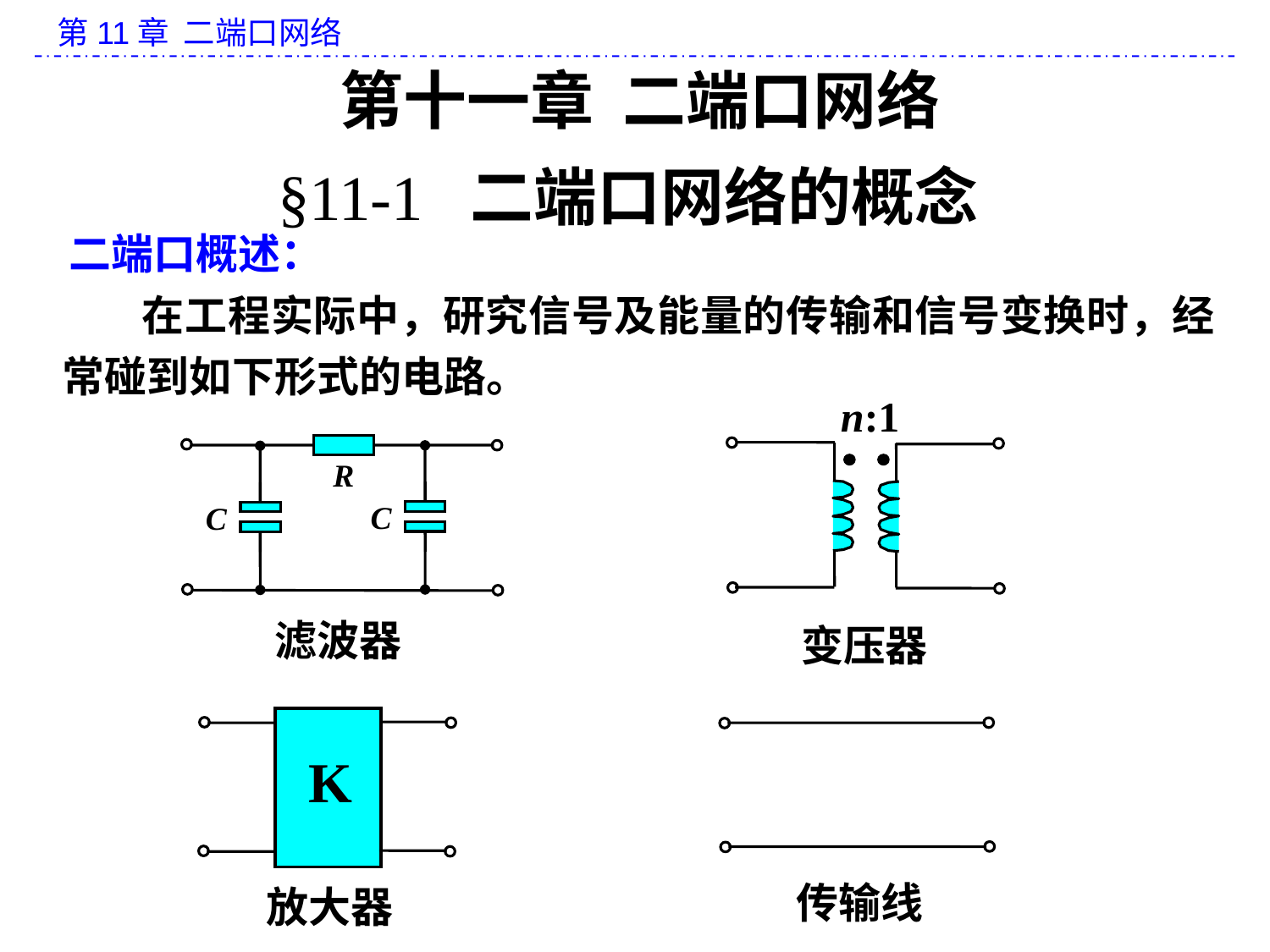

第十一章  二端口网络
§11-1  二端口网络的概念
二端口概述：
在工程实际中，研究信号及能量的传输和信号变换时，经常碰到如下形式的电路。
n:1

R

C
C

滤波器
变压器

K

传输线
放大器